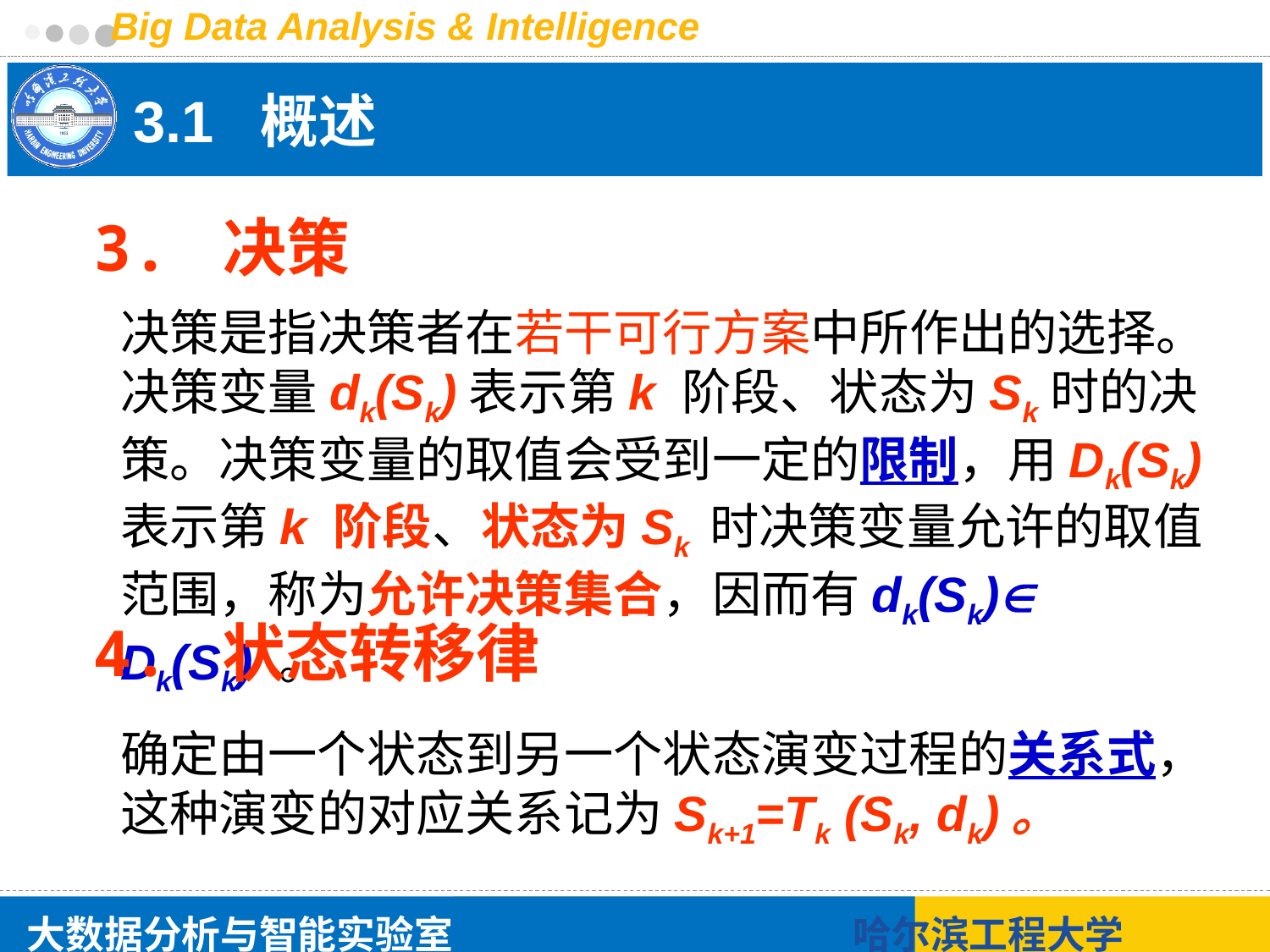

12
# 3.1  概述
3. 决策
决策是指决策者在若干可行方案中所作出的选择。决策变量dk(Sk)表示第k 阶段、状态为Sk时的决策。决策变量的取值会受到一定的限制，用Dk(Sk)表示第k 阶段、状态为Sk 时决策变量允许的取值范围，称为允许决策集合，因而有dk(Sk)∈ Dk(Sk) 。
4. 状态转移律
确定由一个状态到另一个状态演变过程的关系式，这种演变的对应关系记为Sk+1=Tk (Sk, dk)。